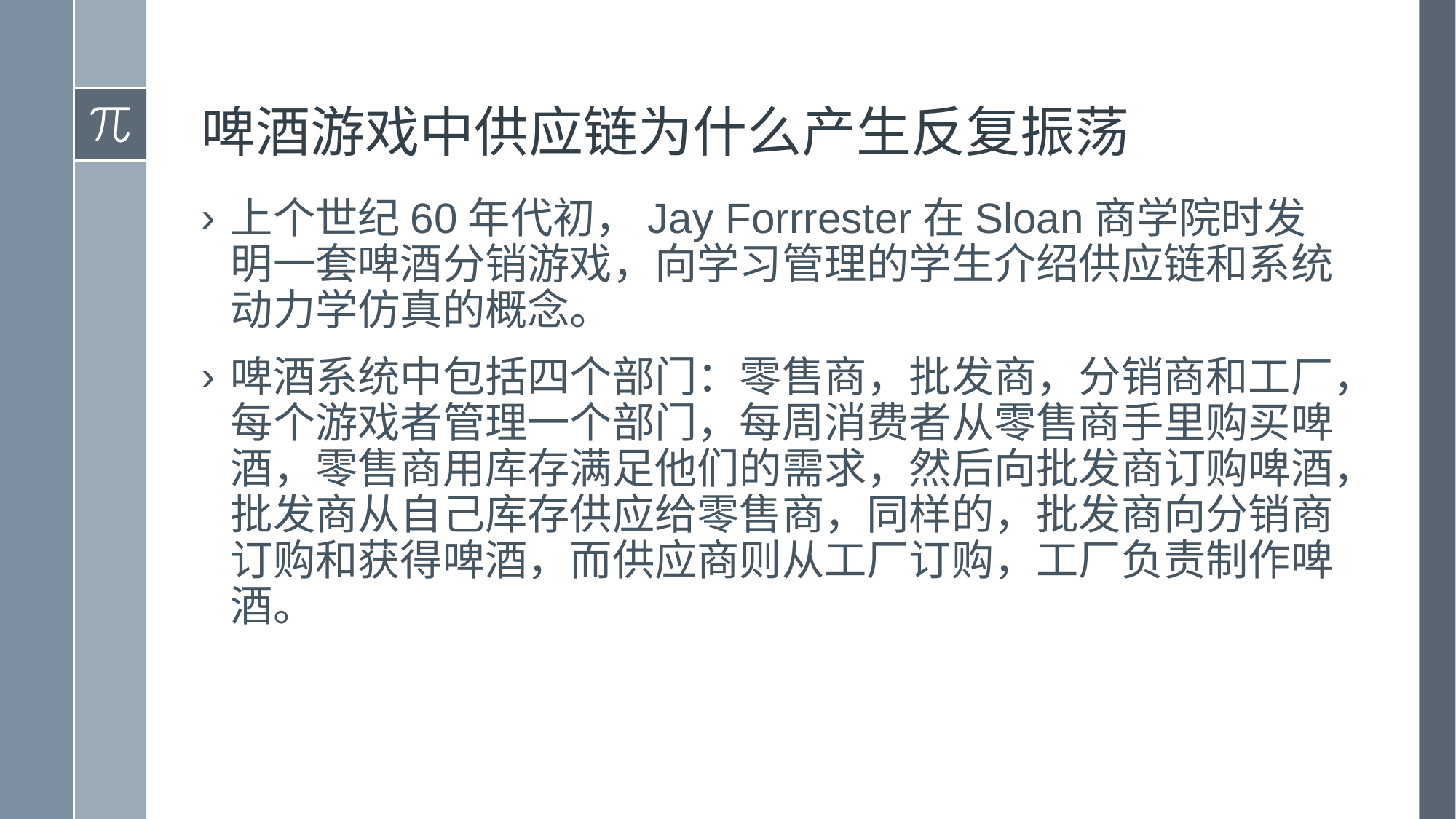

# 啤酒游戏中供应链为什么产生反复振荡
上个世纪60年代初，Jay Forrrester在Sloan商学院时发明一套啤酒分销游戏，向学习管理的学生介绍供应链和系统动力学仿真的概念。
啤酒系统中包括四个部门：零售商，批发商，分销商和工厂，每个游戏者管理一个部门，每周消费者从零售商手里购买啤酒，零售商用库存满足他们的需求，然后向批发商订购啤酒，批发商从自己库存供应给零售商，同样的，批发商向分销商订购和获得啤酒，而供应商则从工厂订购，工厂负责制作啤酒。